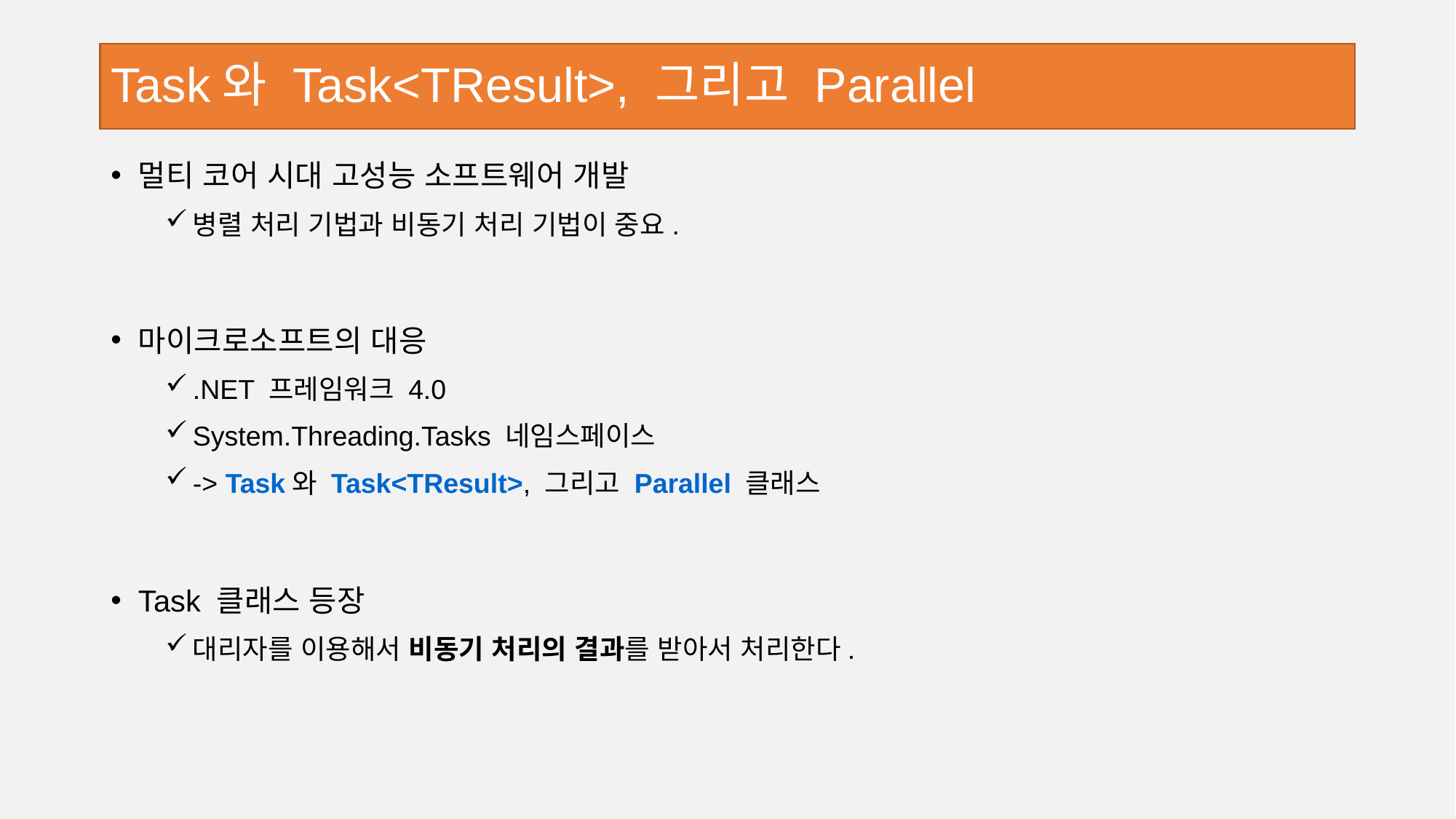

# Task와 Task<TResult>, 그리고 Parallel
멀티 코어 시대 고성능 소프트웨어 개발
병렬 처리 기법과 비동기 처리 기법이 중요.

마이크로소프트의 대응
.NET 프레임워크 4.0
System.Threading.Tasks 네임스페이스
-> Task와 Task<TResult>, 그리고 Parallel 클래스

Task 클래스 등장
대리자를 이용해서 비동기 처리의 결과를 받아서 처리한다.